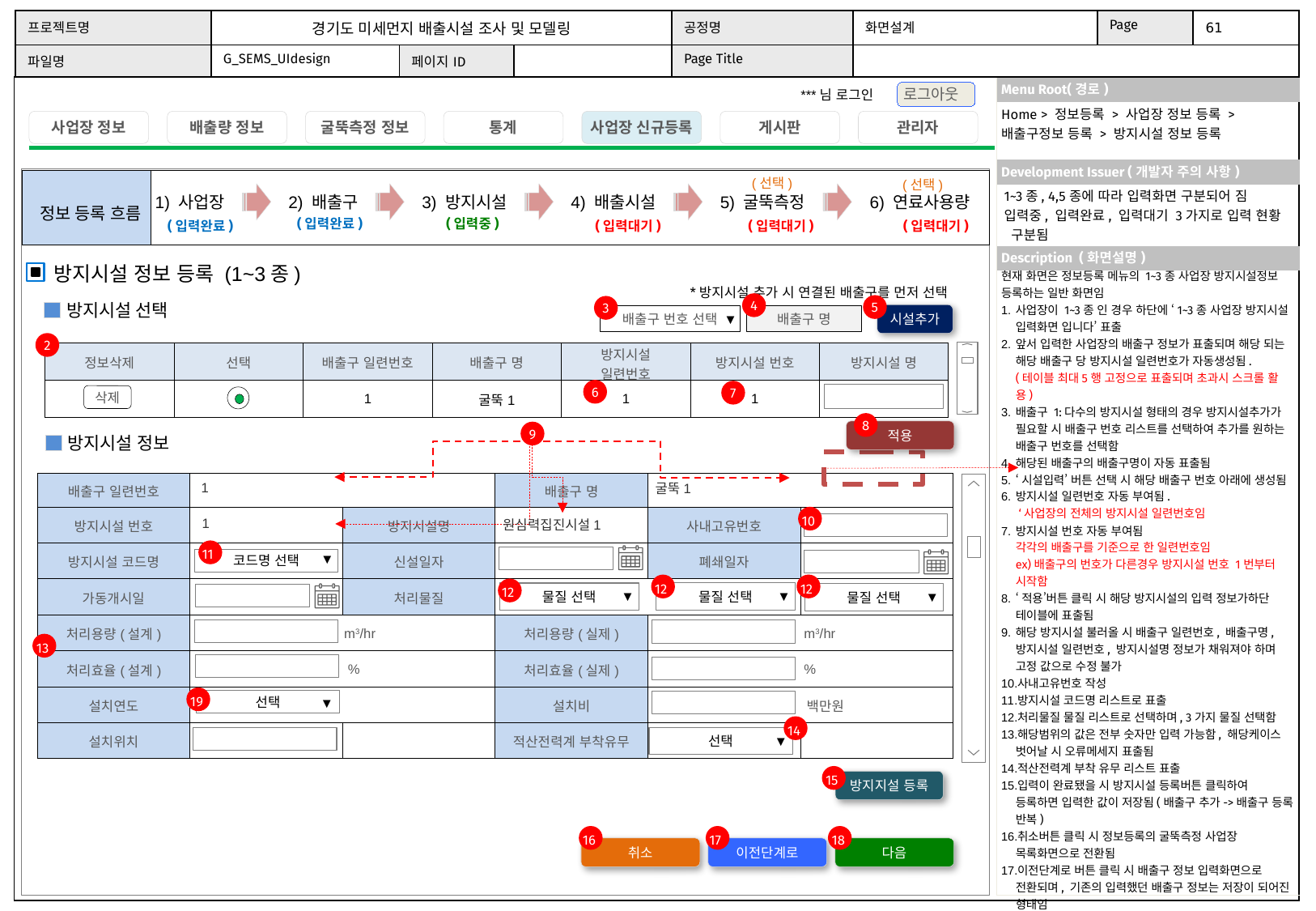

Home > 정보등록 > 사업장 정보 등록 > 배출구정보 등록 > 방지시설 정보 등록
1~3종, 4,5종에 따라 입력화면 구분되어 짐
입력중, 입력완료, 입력대기 3가지로 입력 현황
 구분됨
(입력중)
(입력완료)
(입력완료)
(입력대기)
(입력대기)
(입력대기)
방지시설 정보 등록 (1~3종)
현재 화면은 정보등록 메뉴의 1~3종 사업장 방지시설정보 등록하는 일반 화면임
사업장이 1~3종 인 경우 하단에 ‘1~3종 사업장 방지시설 입력화면 입니다’ 표출
앞서 입력한 사업장의 배출구 정보가 표출되며 해당 되는 해당 배출구 당 방지시설 일련번호가 자동생성됨.
(테이블 최대5행 고정으로 표출되며 초과시 스크롤 활용)
배출구 1:다수의 방지시설 형태의 경우 방지시설추가가 필요할 시 배출구 번호 리스트를 선택하여 추가를 원하는 배출구 번호를 선택함
해당된 배출구의 배출구명이 자동 표출됨
‘시설입력’ 버튼 선택 시 해당 배출구 번호 아래에 생성됨
방지시설 일련번호 자동 부여됨.
 ‘사업장의 전체의 방지시설 일련번호임
방지시설 번호 자동 부여됨
각각의 배출구를 기준으로 한 일련번호임
ex)배출구의 번호가 다른경우 방지시설 번호 1번부터 시작함
‘적용’버튼 클릭 시 해당 방지시설의 입력 정보가하단 테이블에 표출됨
해당 방지시설 불러올 시 배출구 일련번호, 배출구명, 방지시설 일련번호, 방지시설명 정보가 채워져야 하며 고정 값으로 수정 불가
사내고유번호 작성
방지시설 코드명 리스트로 표출
처리물질 물질 리스트로 선택하며, 3가지 물질 선택함
해당범위의 값은 전부 숫자만 입력 가능함, 해당케이스 벗어날 시 오류메세지 표출됨
적산전력계 부착 유무 리스트 표출
입력이 완료됐을 시 방지시설 등록버튼 클릭하여 등록하면 입력한 값이 저장됨(배출구 추가->배출구 등록 반복)
취소버튼 클릭 시 정보등록의 굴뚝측정 사업장 목록화면으로 전환됨
이전단계로 버튼 클릭 시 배출구 정보 입력화면으로 전환되며, 기존의 입력했던 배출구 정보는 저장이 되어진 형태임
전체 입력 후 다음 버튼 클릭 시 배출시설 정보 입력 화면으로 전환됨

*방지시설 추가 시 연결된 배출구를 먼저 선택
방지시설 선택
4
5
3

▼
시설추가
배출구 번호 선택
배출구 명
2

| 정보삭제 | 선택 | 배출구 일련번호 | 배출구 명 | 방지시설 일련번호 | 방지시설 번호 | 방지시설 명 |
| --- | --- | --- | --- | --- | --- | --- |
|  |  | 1 | 굴뚝1 | 1 | 1 |  |
6
7

삭제

8
적용
9
방지시설 정보

| 배출구 일련번호 |  | 배출구 명 |  |
| --- | --- | --- | --- |
1

굴뚝1
10

| 방지시설 번호 |  | 방지시설명 |  | 사내고유번호 |  |
| --- | --- | --- | --- | --- | --- |
| 방지시설 코드명 |  | 신설일자 |  | 폐쇄일자 |  |
| 가동개시일 |  | 처리물질 |  |  |  |
| 처리용량(설계) | m3/hr |  | 처리용량(실제) | m3/hr |  |
| 처리효율(설계) | % |  | 처리효율(실제) | % |  |
| 설치연도 |  |  | 설치비 | 백만원 |  |
| 설치위치 |  |  | 적산전력계 부착유무 |  |  |
1
원심력집진시설1

11

▼

코드명 선택

12
12

12

▼
▼
물질 선택
▼
물질 선택

물질 선택

13

19

▼
선택

14

▼
선택

15

방지지설 등록
16
17
18

취소
이전단계로
다음